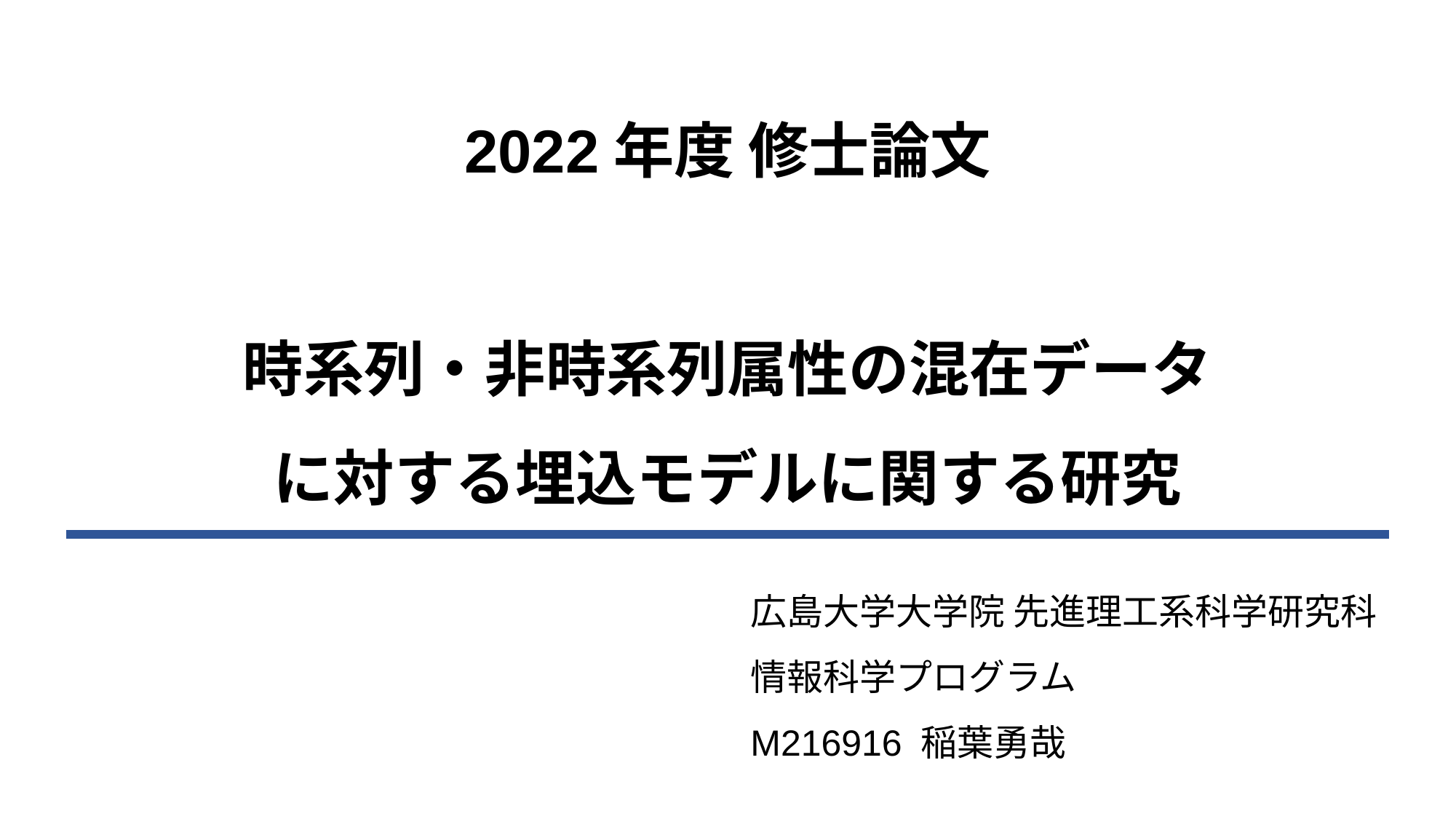

2022年度 修士論文

時系列・非時系列属性の混在データ
に対する埋込モデルに関する研究
広島大学大学院 先進理工系科学研究科
情報科学プログラム
M216916 稲葉勇哉